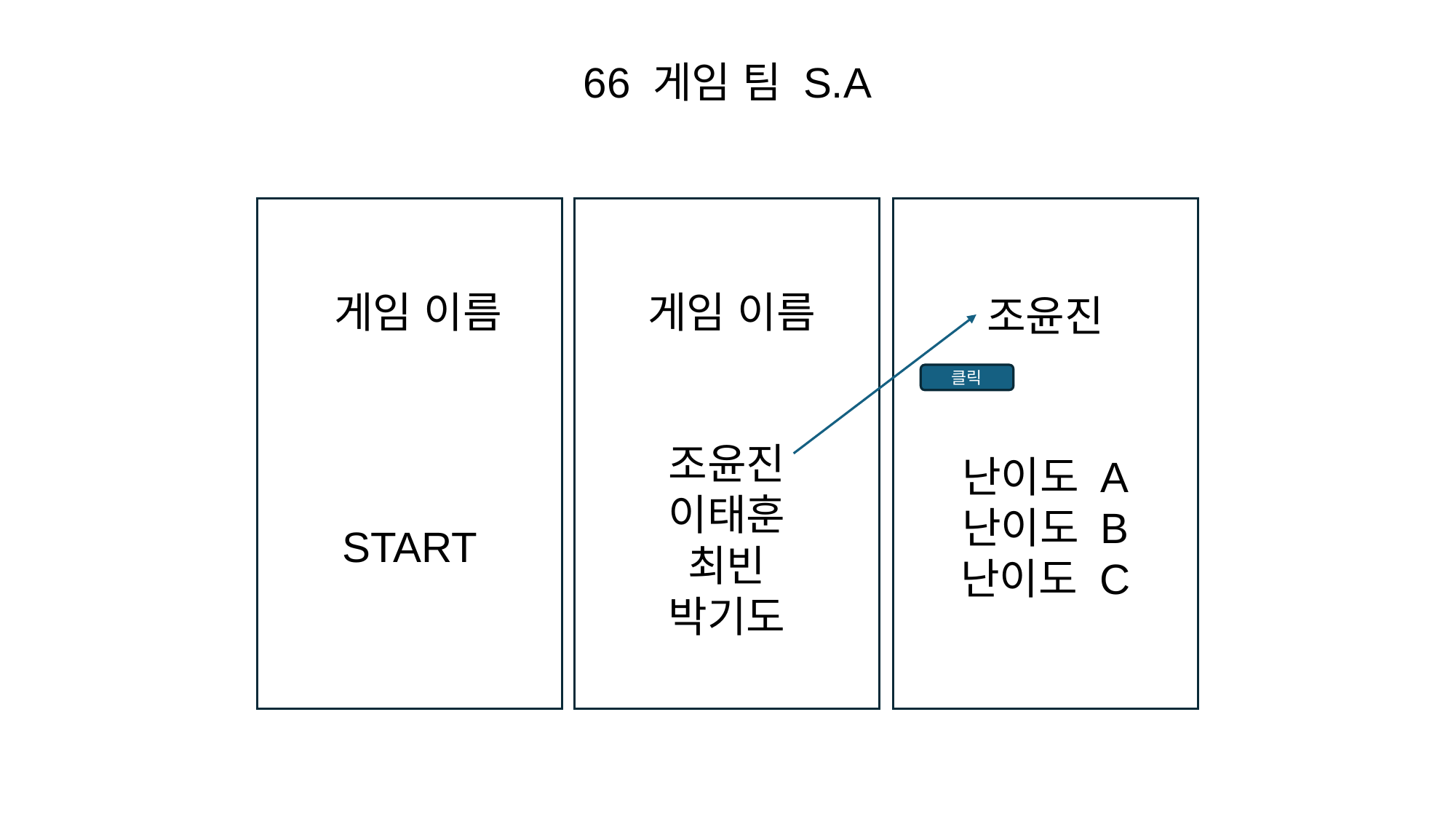

66 게임 팀 S.A

게임 이름
게임 이름
조윤진
클릭
조윤진
이태훈
최빈
박기도
난이도 A
난이도 B
난이도 C
START